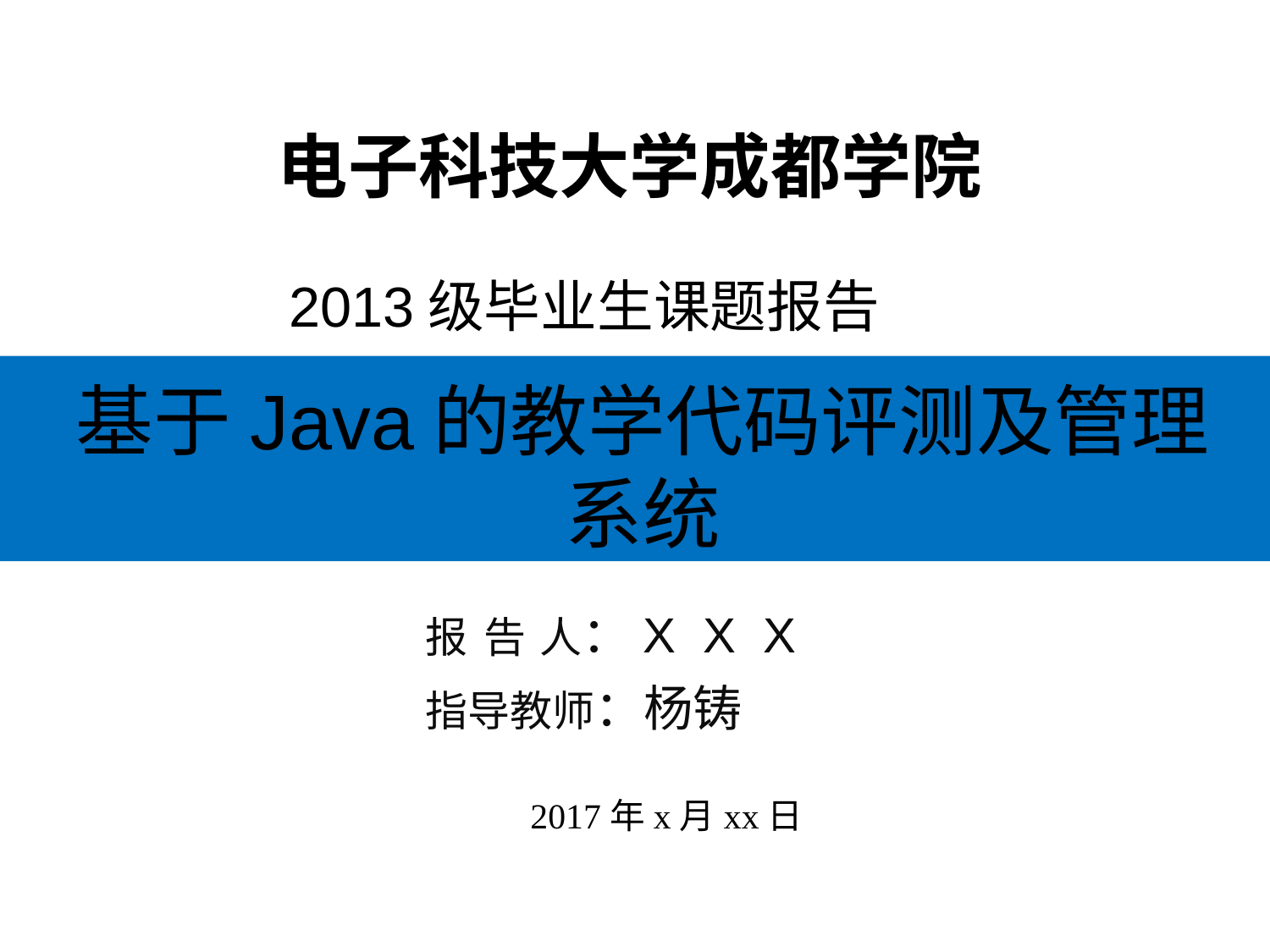

电子科技大学成都学院
2013级毕业生课题报告

# 基于Java的教学代码评测及管理系统
 报 告 人：X  X  X
 指导教师：杨铸
2017年x月xx日